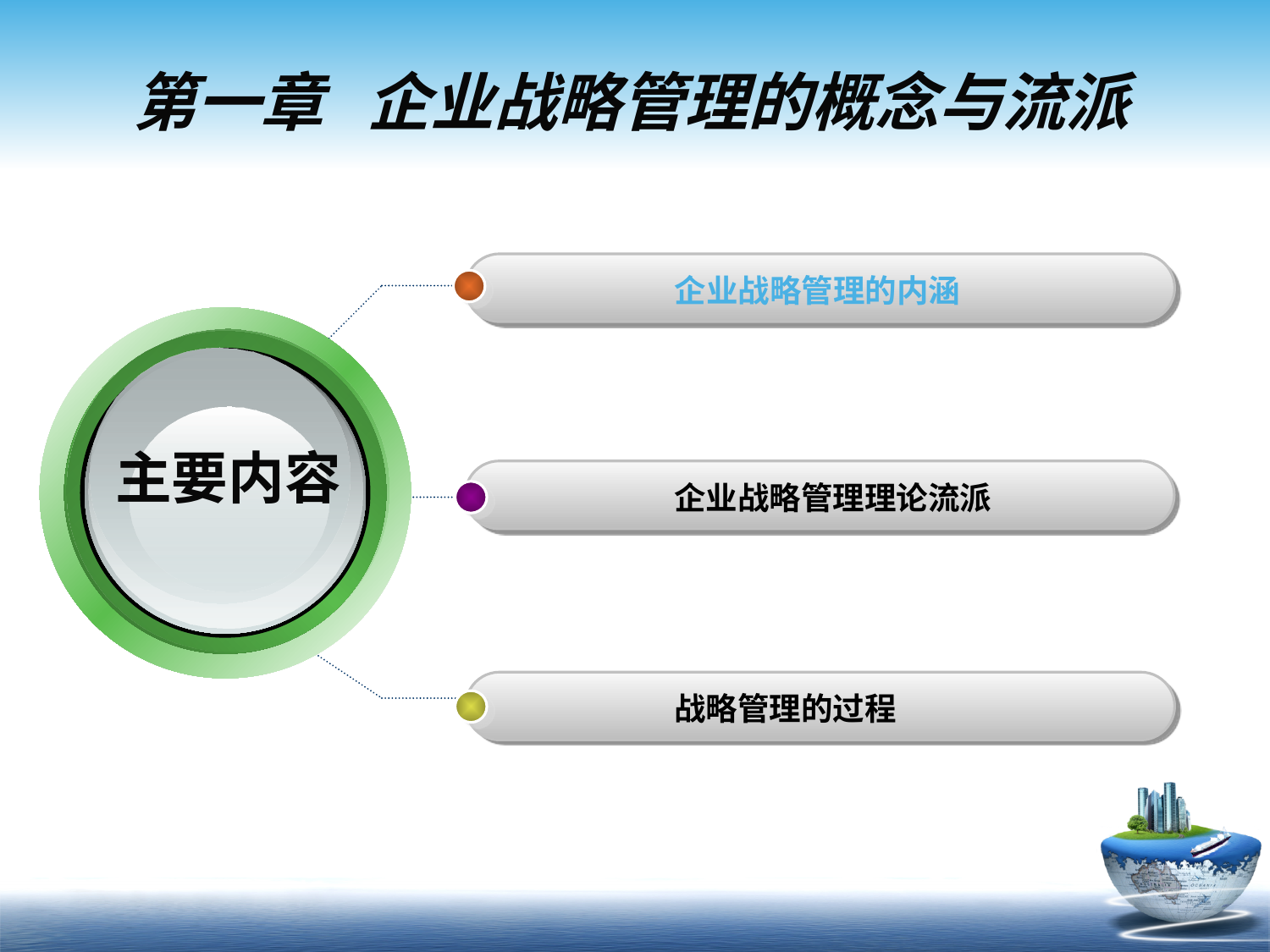

# 第一章   企业战略管理的概念与流派

企业战略管理的内涵

主要内容

企业战略管理理论流派

战略管理的过程